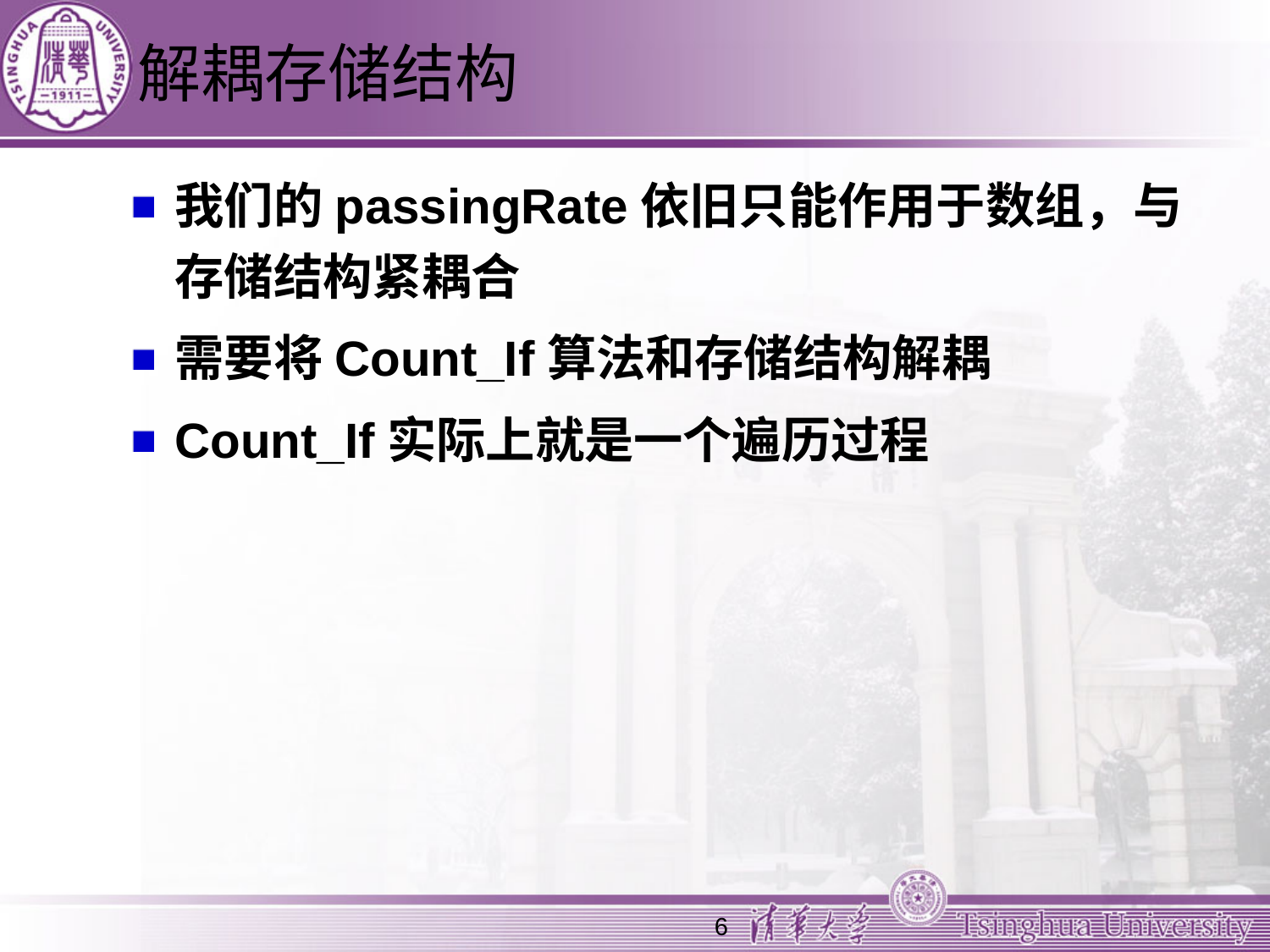

# 解耦存储结构
我们的passingRate依旧只能作用于数组，与存储结构紧耦合
需要将Count_If算法和存储结构解耦
Count_If实际上就是一个遍历过程

6